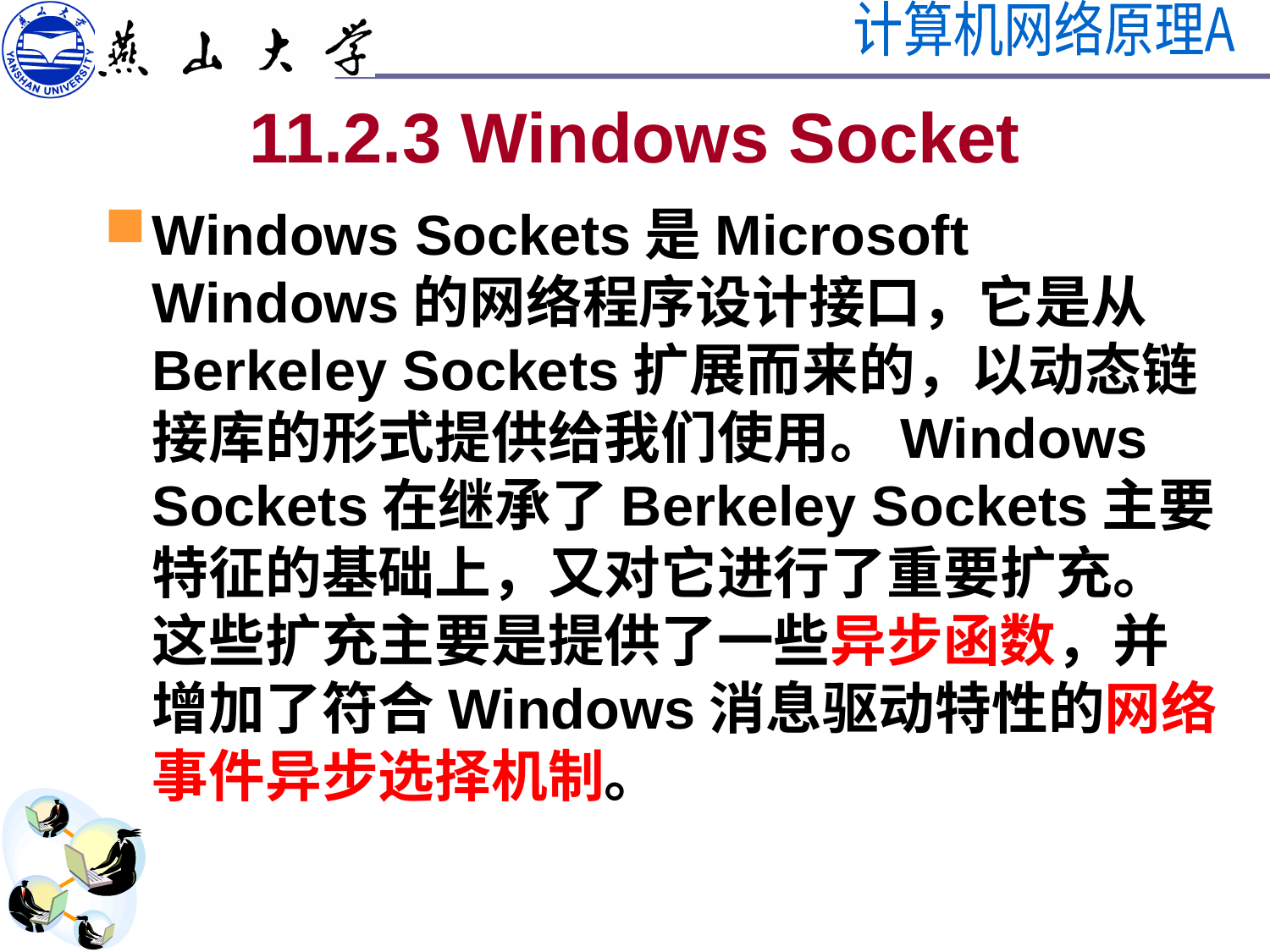

# 11.2.3 Windows Socket
Windows Sockets是Microsoft Windows的网络程序设计接口，它是从Berkeley Sockets扩展而来的，以动态链接库的形式提供给我们使用。Windows Sockets在继承了Berkeley Sockets主要特征的基础上，又对它进行了重要扩充。这些扩充主要是提供了一些异步函数，并增加了符合Windows消息驱动特性的网络事件异步选择机制。
33